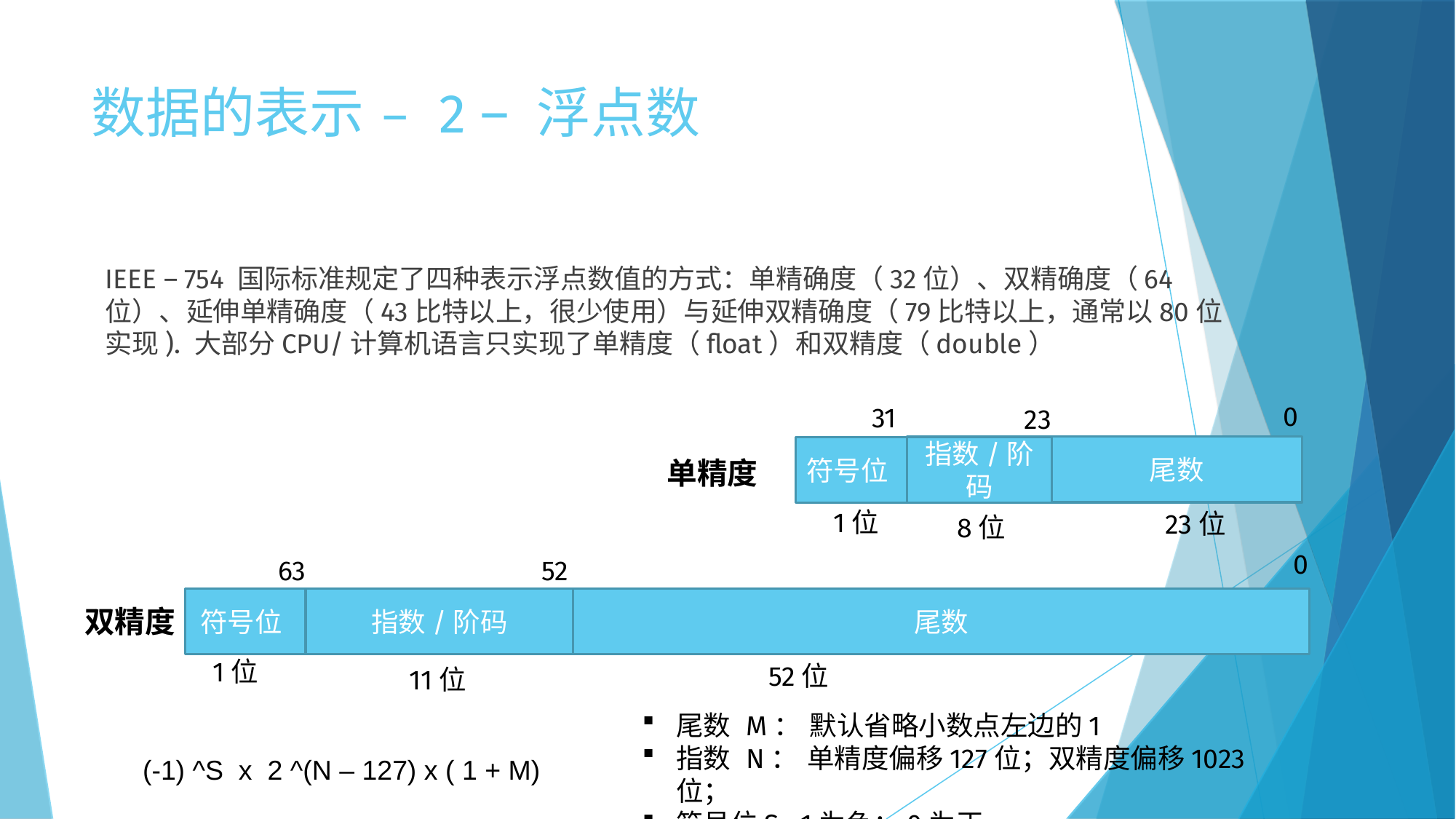

数据的表示 – 2 – 浮点数

IEEE – 754 国际标准规定了四种表示浮点数值的方式：单精确度（32位）、双精确度（64位）、延伸单精确度（43比特以上，很少使用）与延伸双精确度（79比特以上，通常以80位实现). 大部分CPU/计算机语言只实现了单精度（float）和双精度（double）

0
31
23
尾数
指数/阶码
符号位
单精度
1位
23位
8位
0
52
63
符号位
指数/阶码
尾数
双精度
1位
52位
11位
尾数 M： 默认省略小数点左边的1
指数 N： 单精度偏移127位；双精度偏移1023位；
符号位S:  1为负；0为正

(-1) ^S  x  2 ^(N – 127) x ( 1 + M)